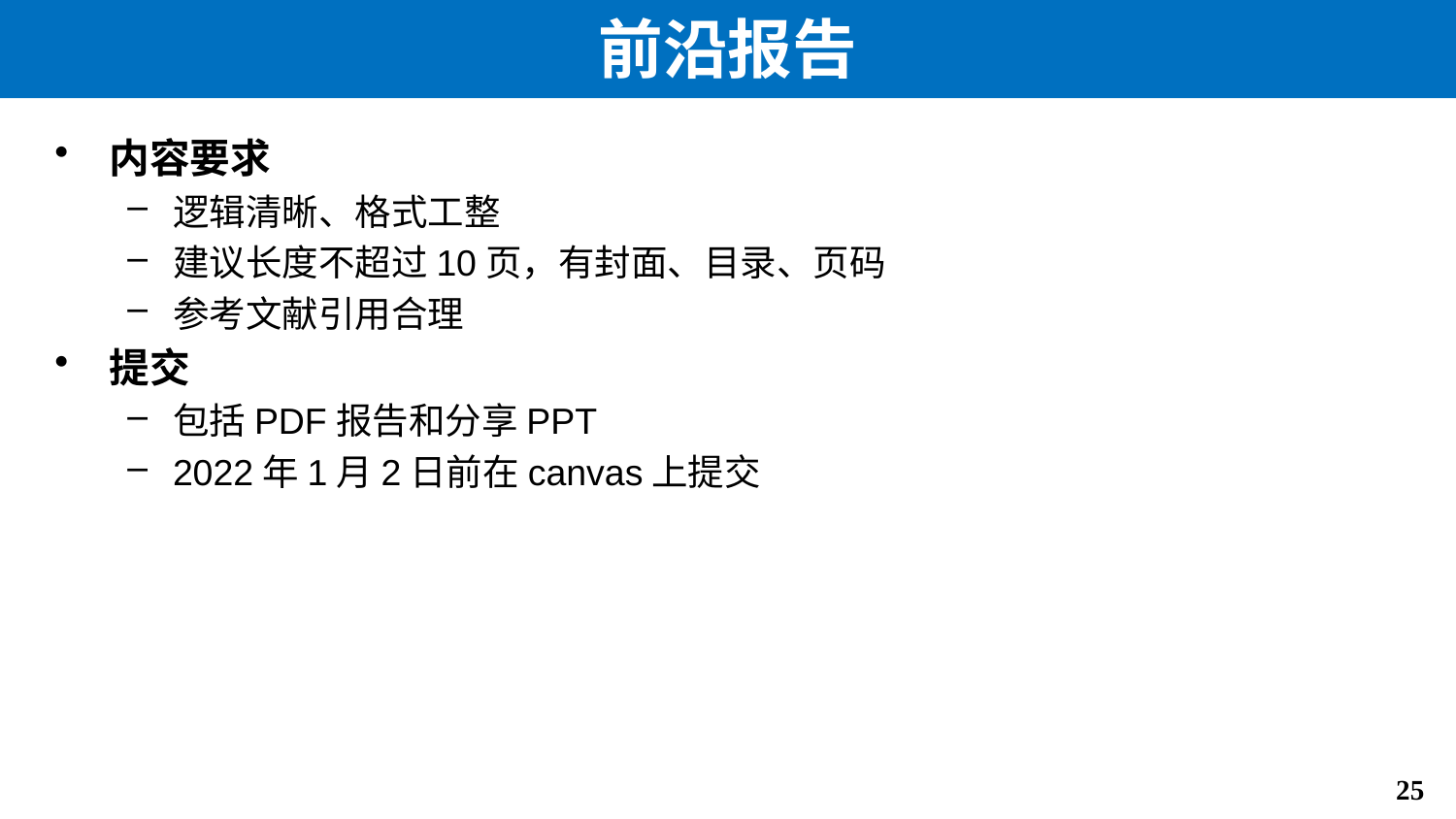

# 前沿报告
内容要求
逻辑清晰、格式工整
建议长度不超过10页，有封面、目录、页码
参考文献引用合理
提交
包括PDF报告和分享PPT
2022年1月2日前在canvas上提交